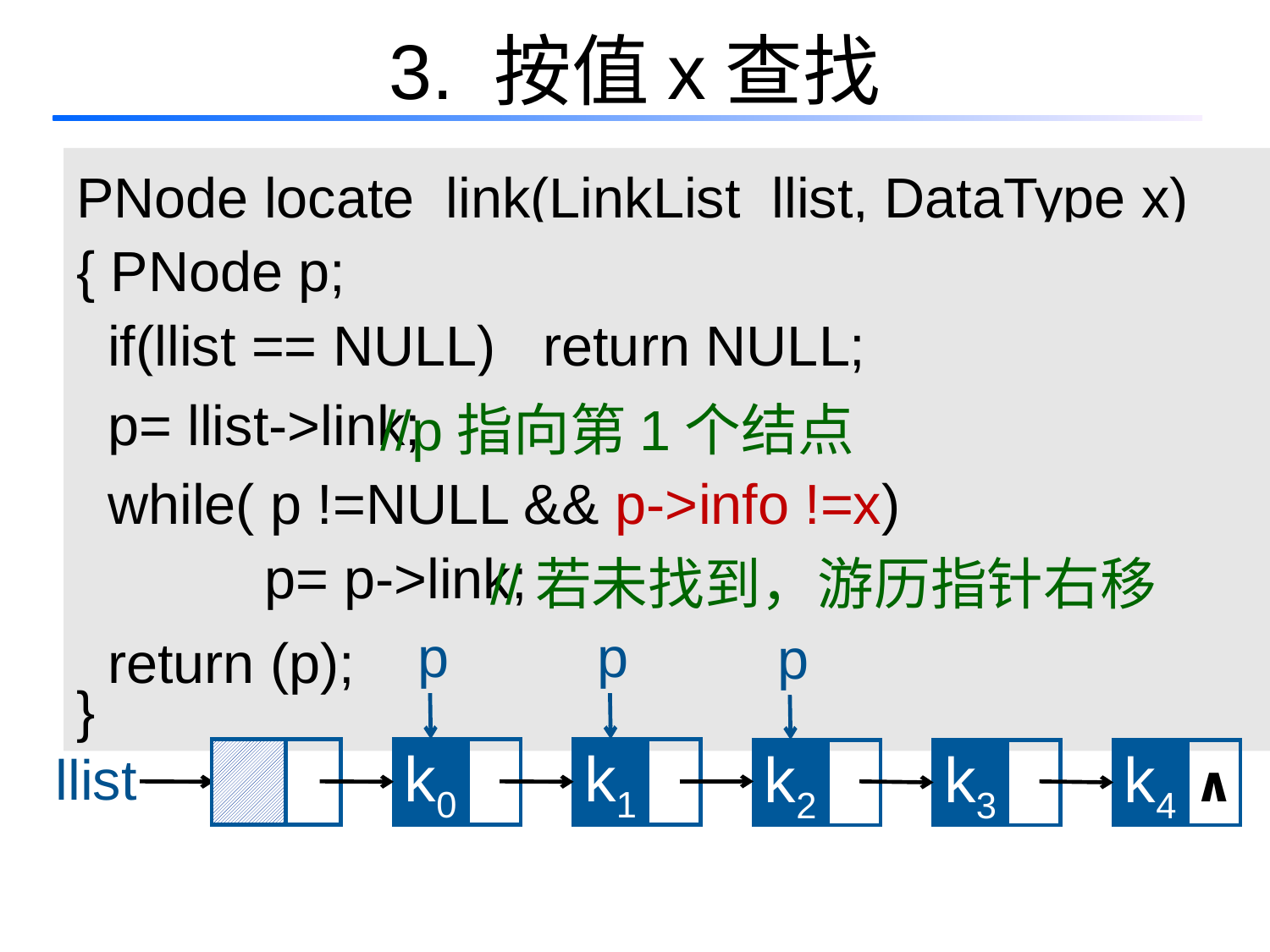

# 3. 按值x查找

PNode locate_link(LinkList  llist, DataType x)
{ PNode p;
  if(llist == NULL)   return NULL;
  p= llist->link;
//p指向第1个结点
  while( p !=NULL && p->info !=x)
            p= p->link;
//若未找到，游历指针右移
  return (p);
}
p
p
p
llist

k0

k1

k2

k3

k4
 ∧